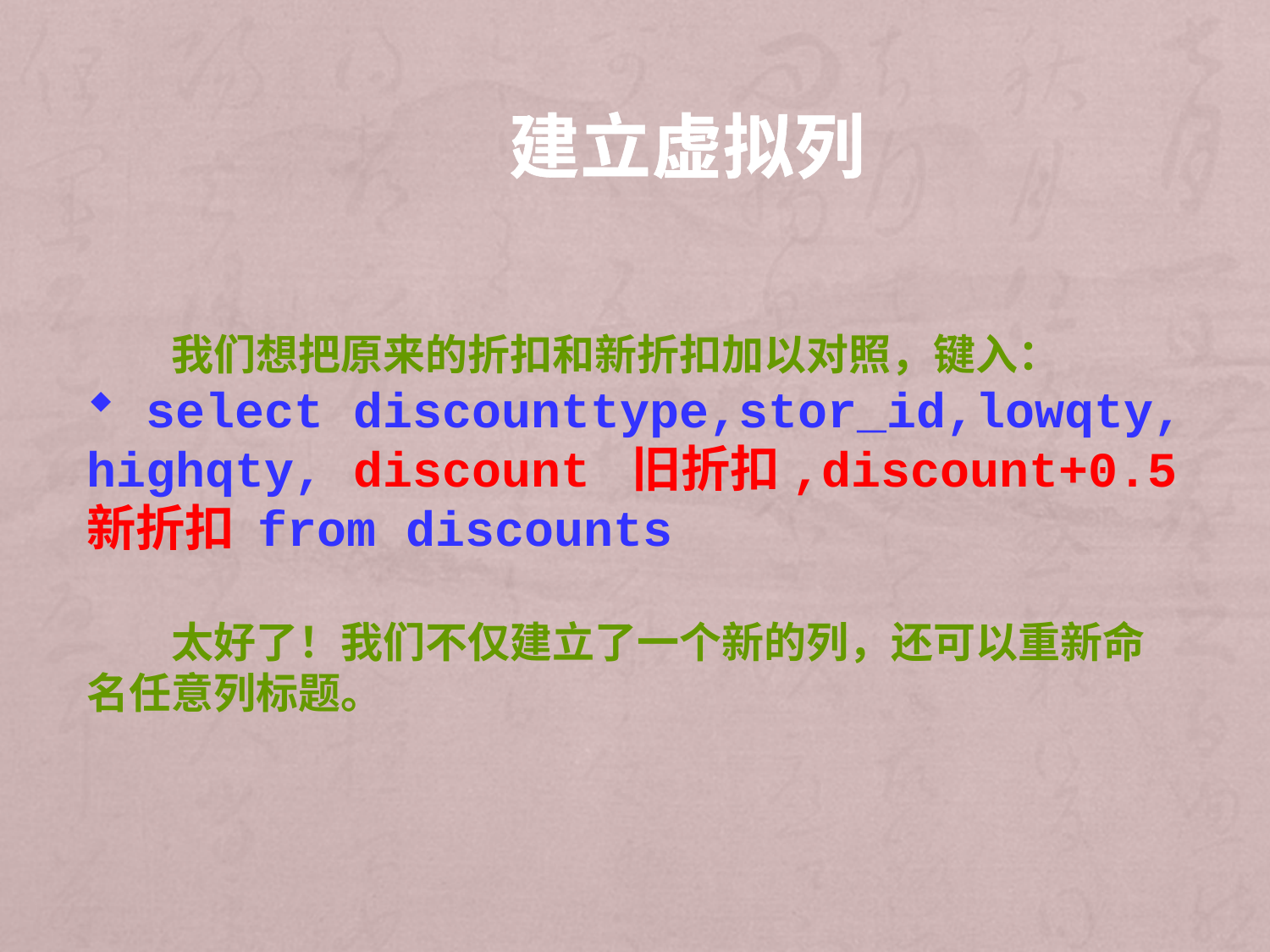

# 建立虚拟列
　　我们想把原来的折扣和新折扣加以对照，键入：
 select discounttype,stor_id,lowqty, highqty, discount 旧折扣,discount+0.5 新折扣 from discounts

　　太好了！我们不仅建立了一个新的列，还可以重新命名任意列标题。